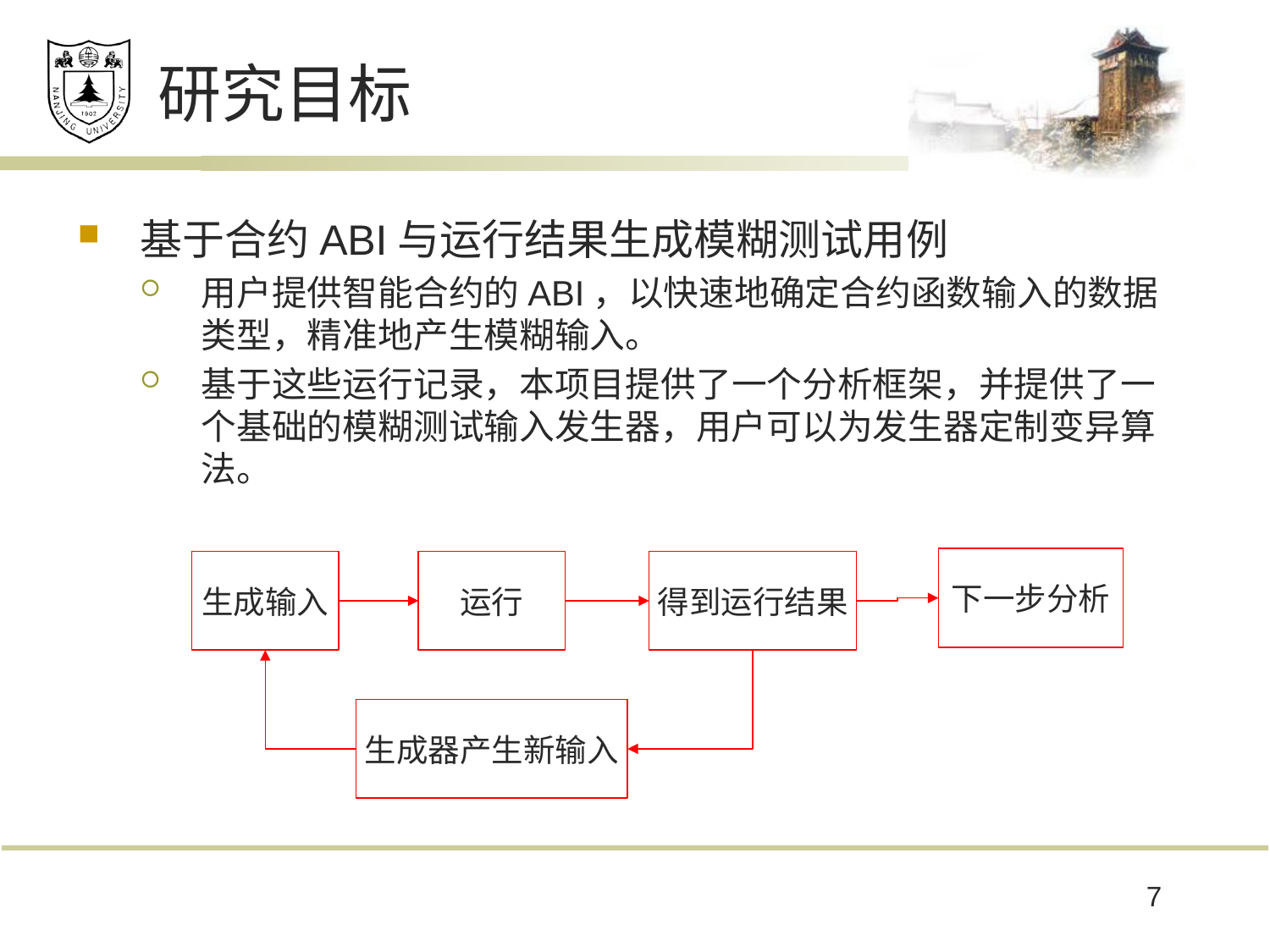

# 研究目标
基于合约ABI与运行结果生成模糊测试用例
用户提供智能合约的ABI，以快速地确定合约函数输入的数据类型，精准地产生模糊输入。
基于这些运行记录，本项目提供了一个分析框架，并提供了一个基础的模糊测试输入发生器，用户可以为发生器定制变异算法。
下一步分析
生成输入
运行
得到运行结果
生成器产生新输入
7